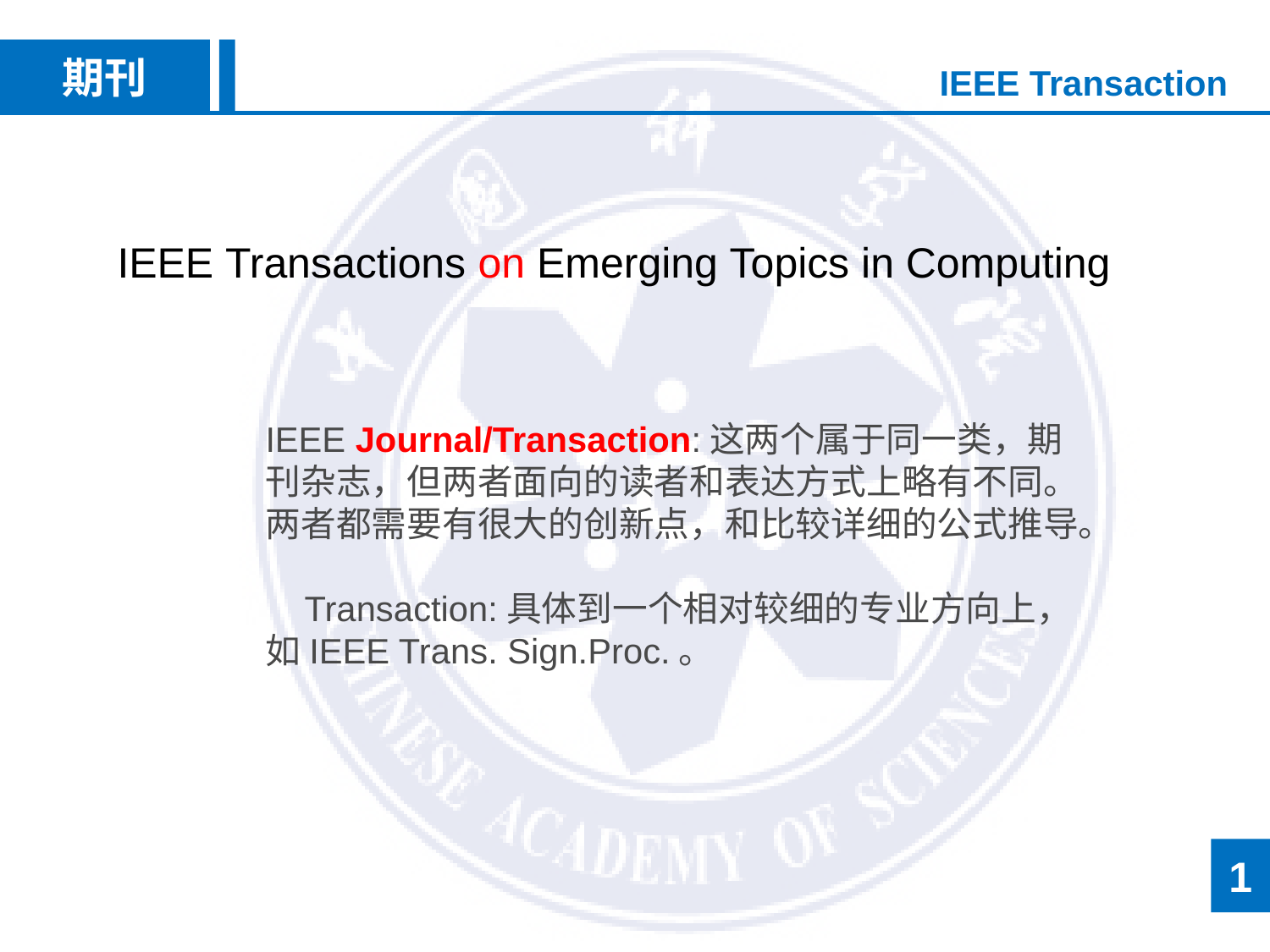

期刊

IEEE Transaction
IEEE Transactions on Emerging Topics in Computing
IEEE Journal/Transaction:这两个属于同一类，期刊杂志，但两者面向的读者和表达方式上略有不同。两者都需要有很大的创新点，和比较详细的公式推导。
    Transaction:具体到一个相对较细的专业方向上，如IEEE Trans. Sign.Proc.。
1